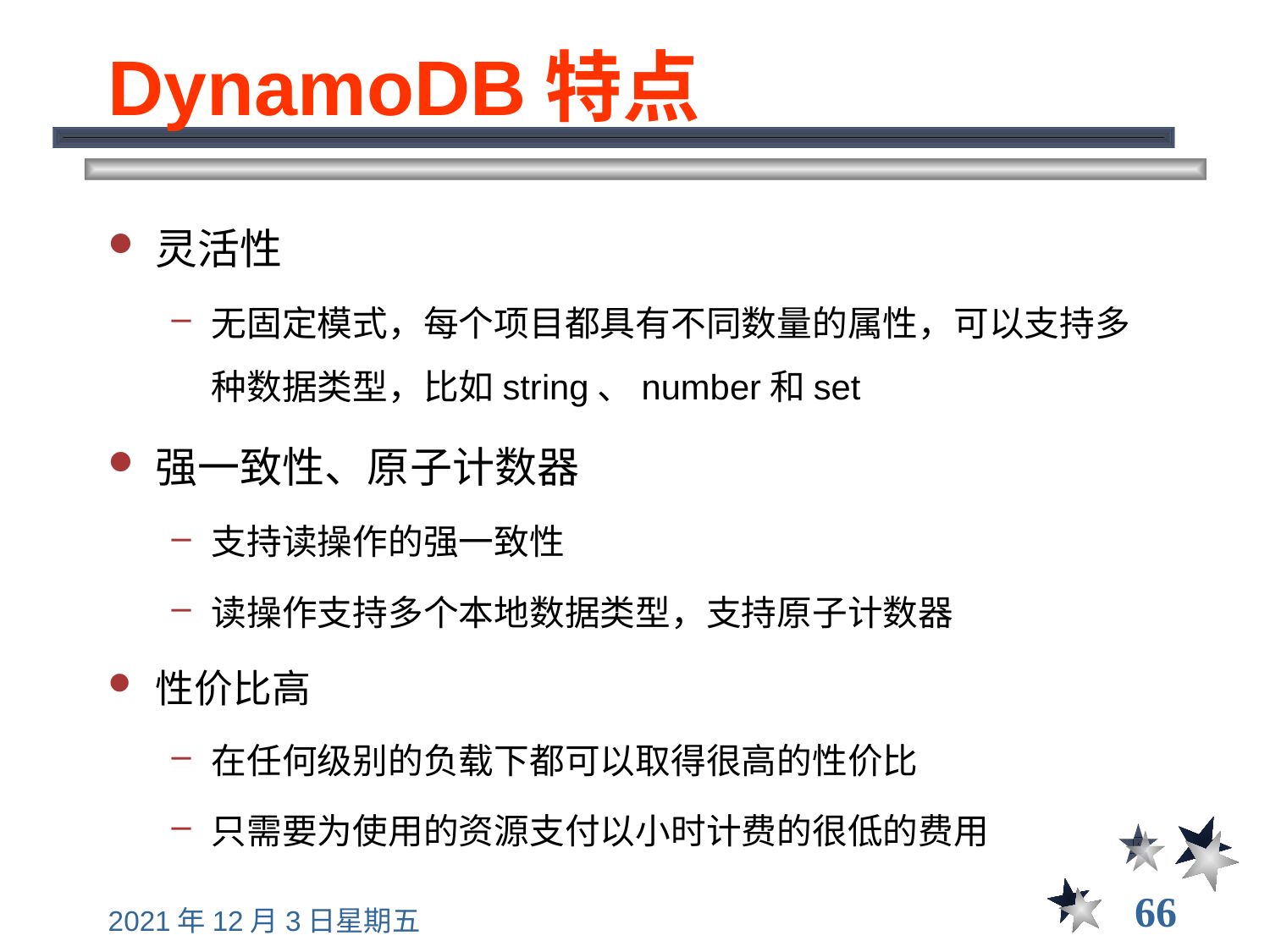

# DynamoDB特点
灵活性
无固定模式，每个项目都具有不同数量的属性，可以支持多种数据类型，比如string、number和set
强一致性、原子计数器
支持读操作的强一致性
读操作支持多个本地数据类型，支持原子计数器
性价比高
在任何级别的负载下都可以取得很高的性价比
只需要为使用的资源支付以小时计费的很低的费用
66
2021年12月3日星期五
大数据管理----前言